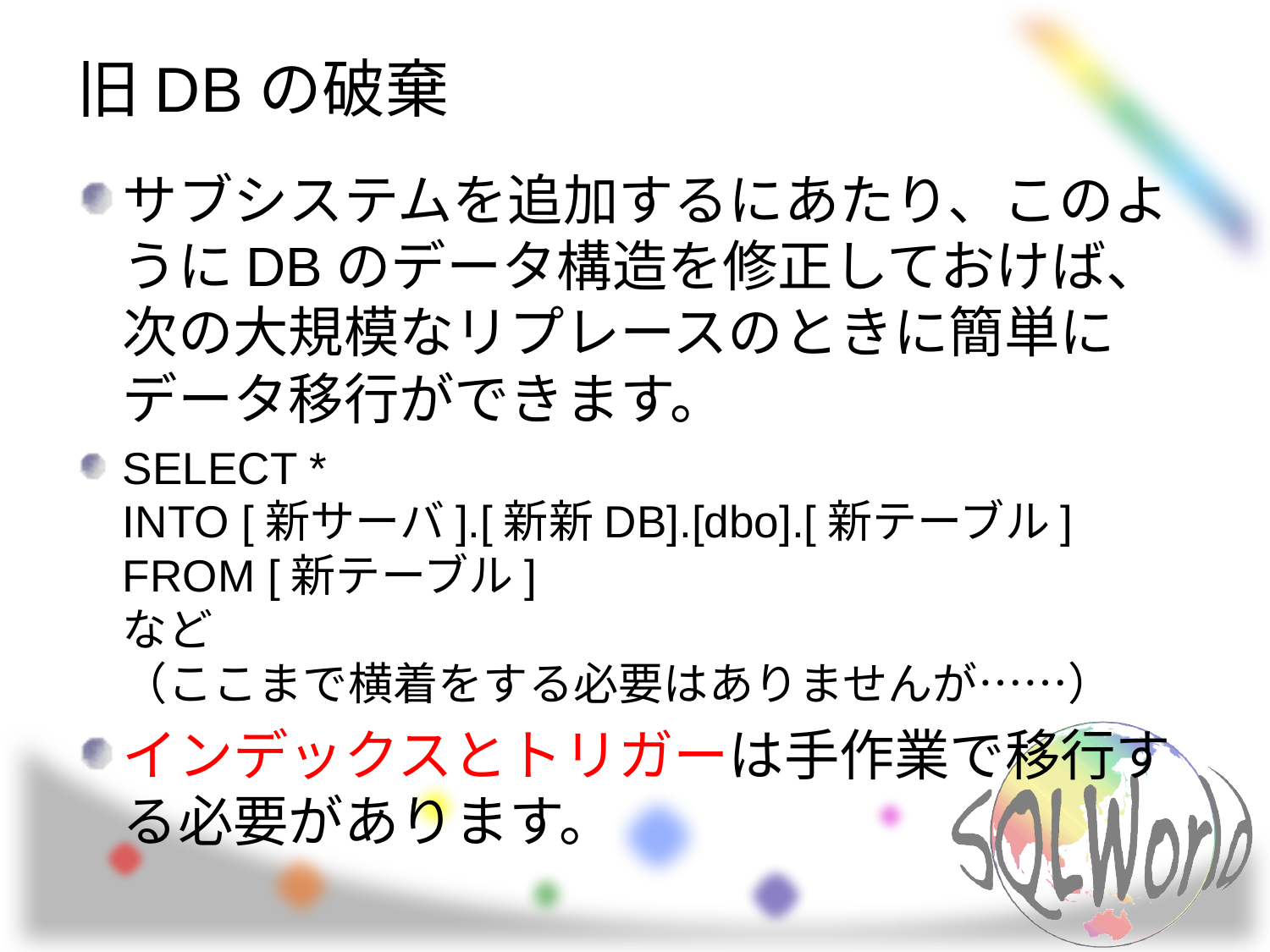

# 旧DBの破棄
サブシステムを追加するにあたり、このようにDBのデータ構造を修正しておけば、次の大規模なリプレースのときに簡単にデータ移行ができます。
SELECT *
INTO [新サーバ].[新新DB].[dbo].[新テーブル]
FROM [新テーブル]
など
（ここまで横着をする必要はありませんが……）
インデックスとトリガーは手作業で移行する必要があります。